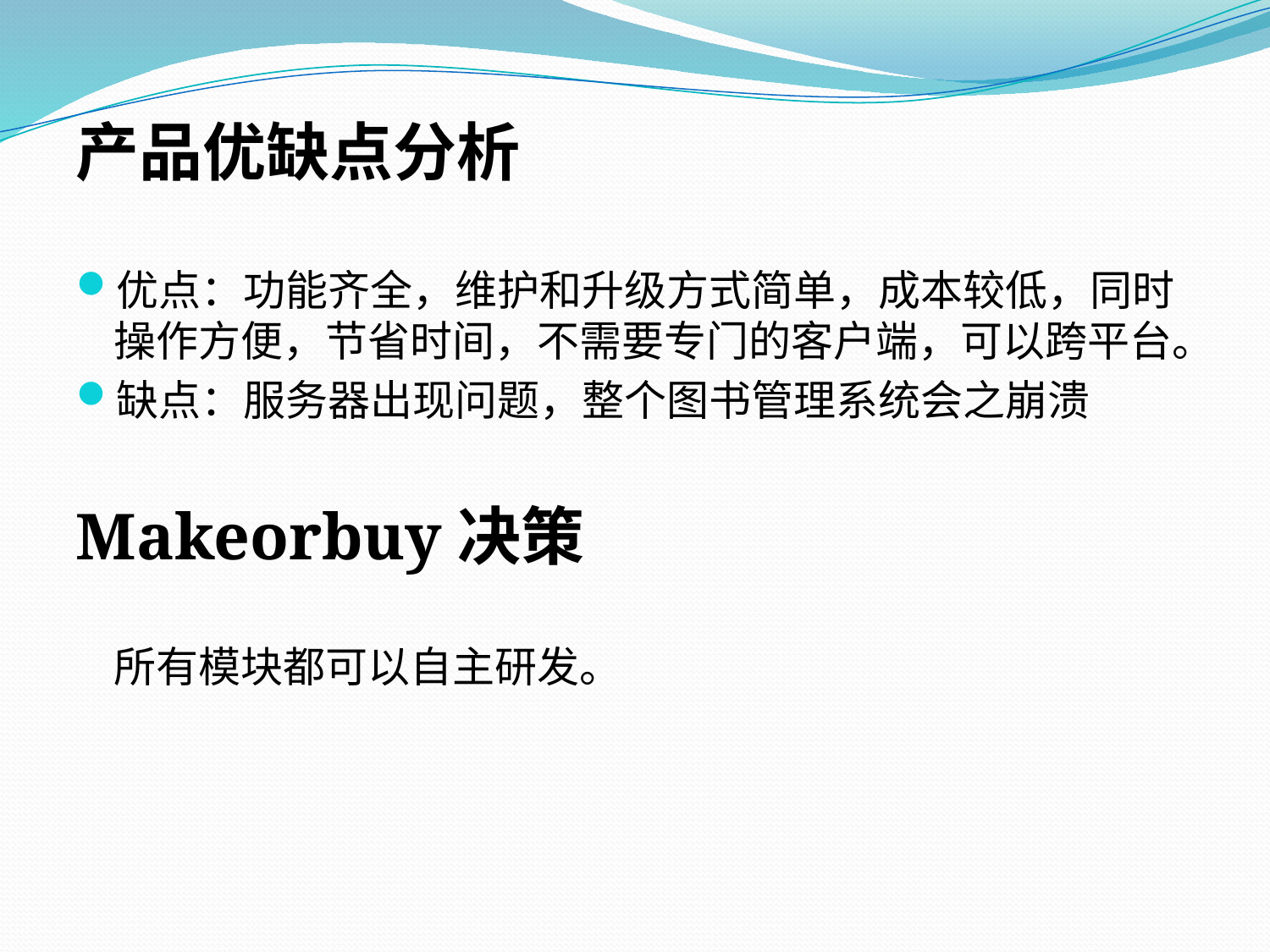

产品优缺点分析

优点：功能齐全，维护和升级方式简单，成本较低，同时操作方便，节省时间，不需要专门的客户端，可以跨平台。
缺点：服务器出现问题，整个图书管理系统会之崩溃

Makeorbuy决策

	所有模块都可以自主研发。